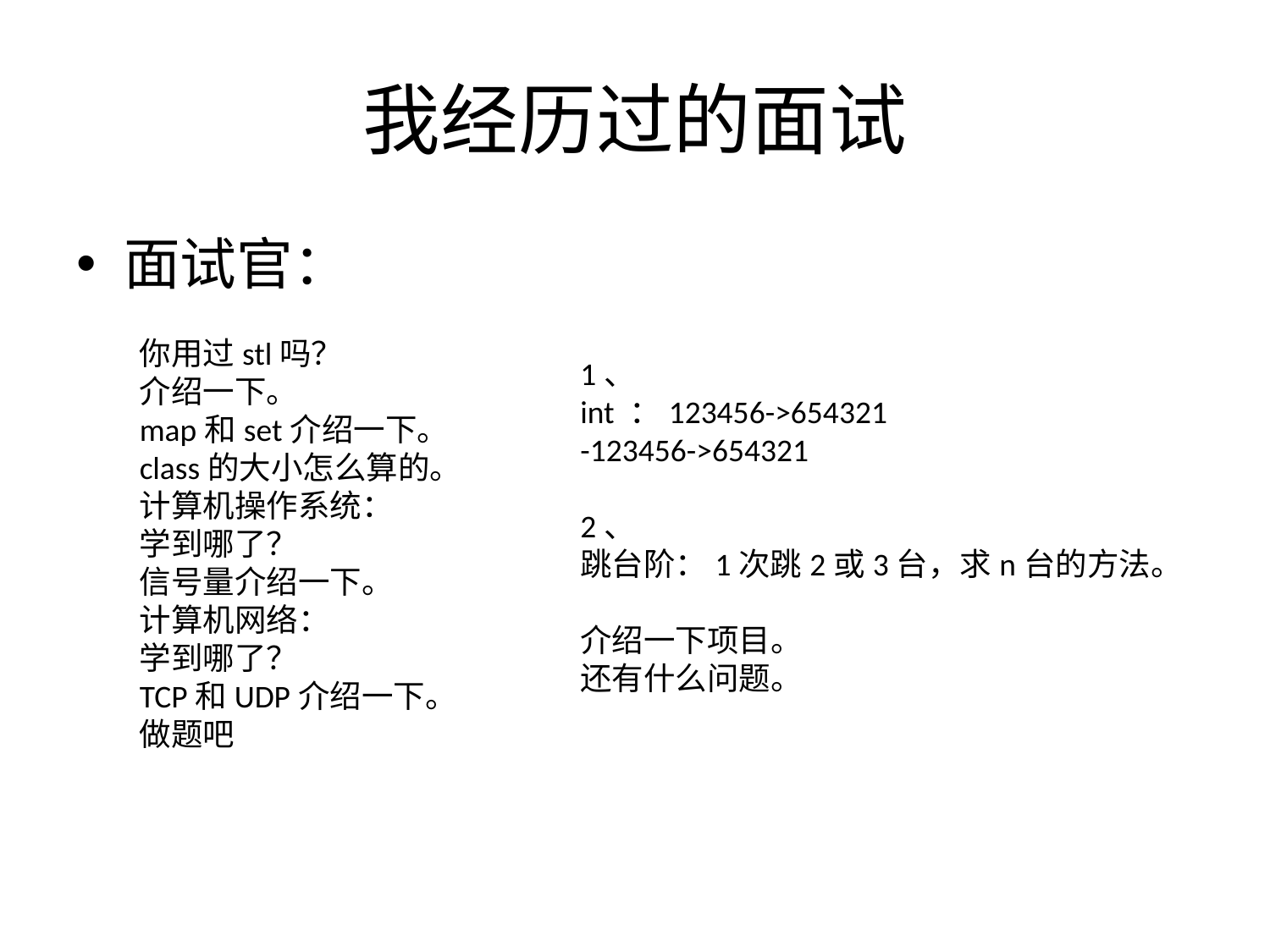

# 我经历过的面试
面试官：

你用过stl吗？
介绍一下。
map和set介绍一下。
class的大小怎么算的。
计算机操作系统：
学到哪了？
信号量介绍一下。
计算机网络：
学到哪了？
TCP和UDP介绍一下。
做题吧

1、
int ：123456->654321
-123456->654321

2、
跳台阶：1次跳2或3台，求n台的方法。

介绍一下项目。
还有什么问题。